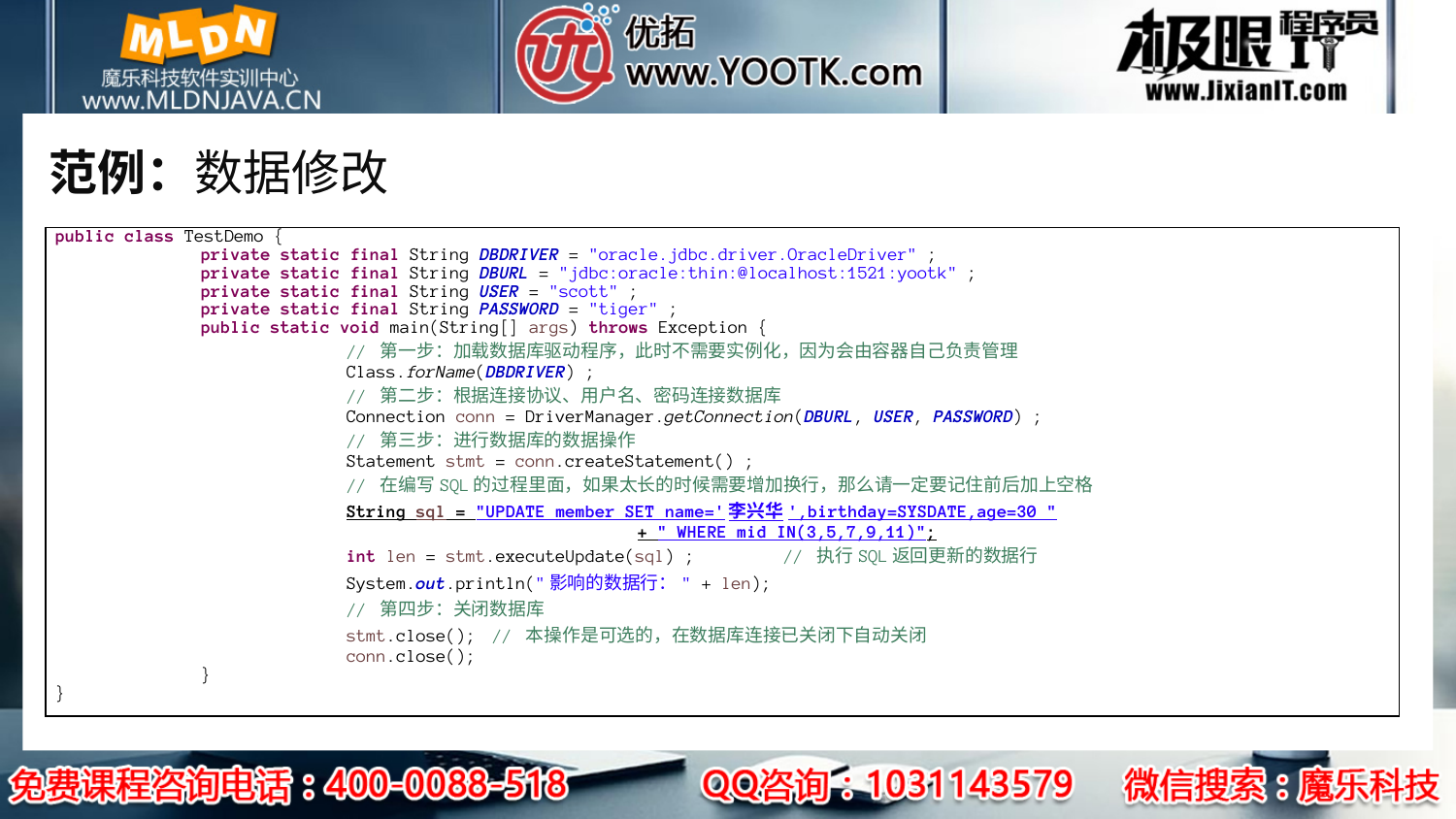

# 范例：数据修改
| public class TestDemo { private static final String DBDRIVER = "oracle.jdbc.driver.OracleDriver" ; private static final String DBURL = "jdbc:oracle:thin:@localhost:1521:yootk" ; private static final String USER = "scott" ; private static final String PASSWORD = "tiger" ; public static void main(String[] args) throws Exception { // 第一步：加载数据库驱动程序，此时不需要实例化，因为会由容器自己负责管理 Class.forName(DBDRIVER) ; // 第二步：根据连接协议、用户名、密码连接数据库 Connection conn = DriverManager.getConnection(DBURL, USER, PASSWORD) ; // 第三步：进行数据库的数据操作 Statement stmt = conn.createStatement() ; // 在编写SQL的过程里面，如果太长的时候需要增加换行，那么请一定要记住前后加上空格 String sql = "UPDATE member SET name='李兴华',birthday=SYSDATE,age=30 " + " WHERE mid IN(3,5,7,9,11)"; int len = stmt.executeUpdate(sql) ; // 执行SQL返回更新的数据行 System.out.println("影响的数据行：" + len); // 第四步：关闭数据库 stmt.close(); // 本操作是可选的，在数据库连接已关闭下自动关闭 conn.close(); } } |
| --- |